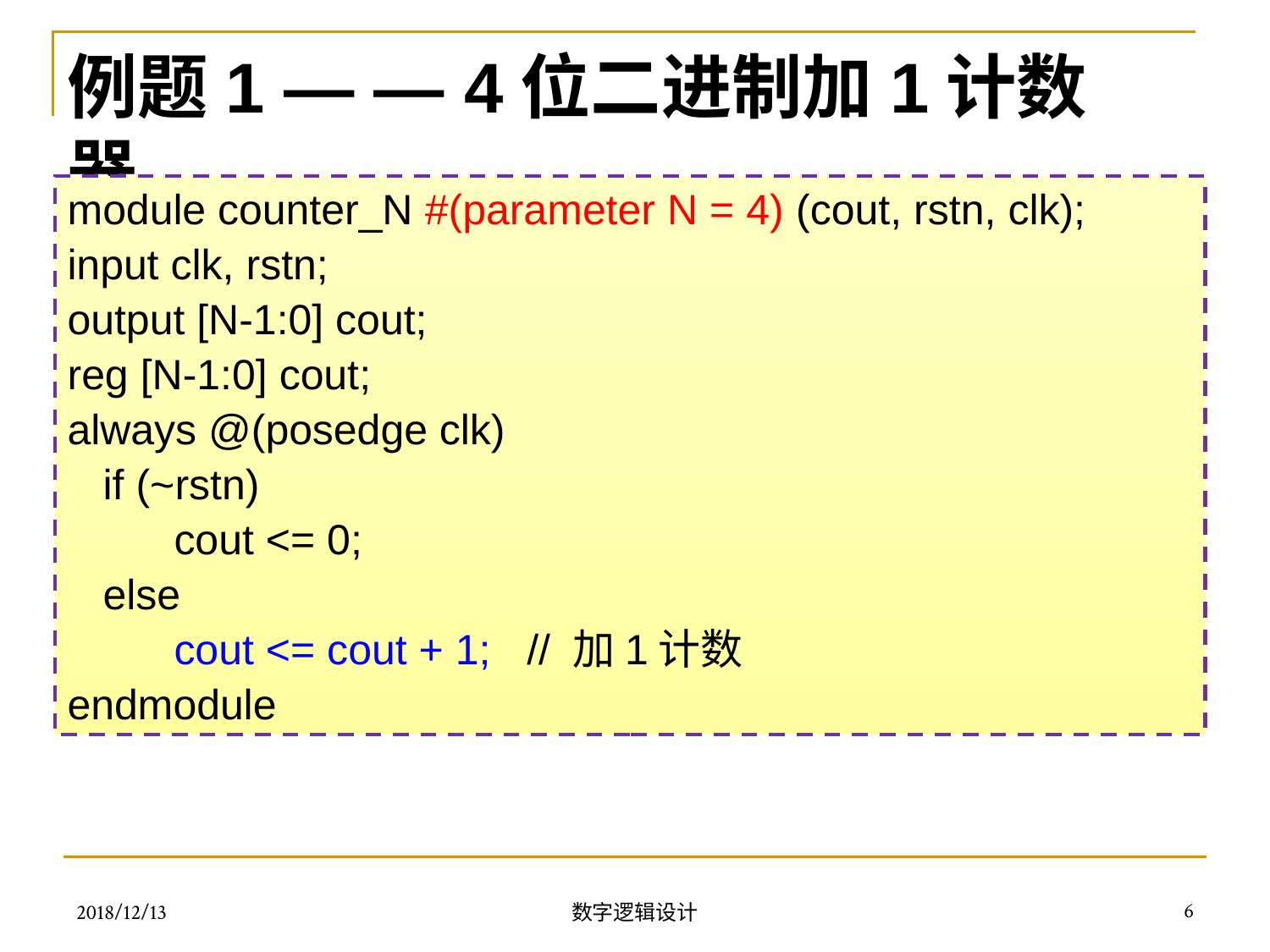

例题1 — — 4位二进制加1计数器
module counter_N #(parameter N = 4) (cout, rstn, clk);
input clk, rstn;
output [N-1:0] cout;
reg [N-1:0] cout;
always @(posedge clk)
   if (~rstn)
         cout <= 0;
   else
         cout <= cout + 1;   // 加1计数
endmodule
2018/12/13
6
数字逻辑设计